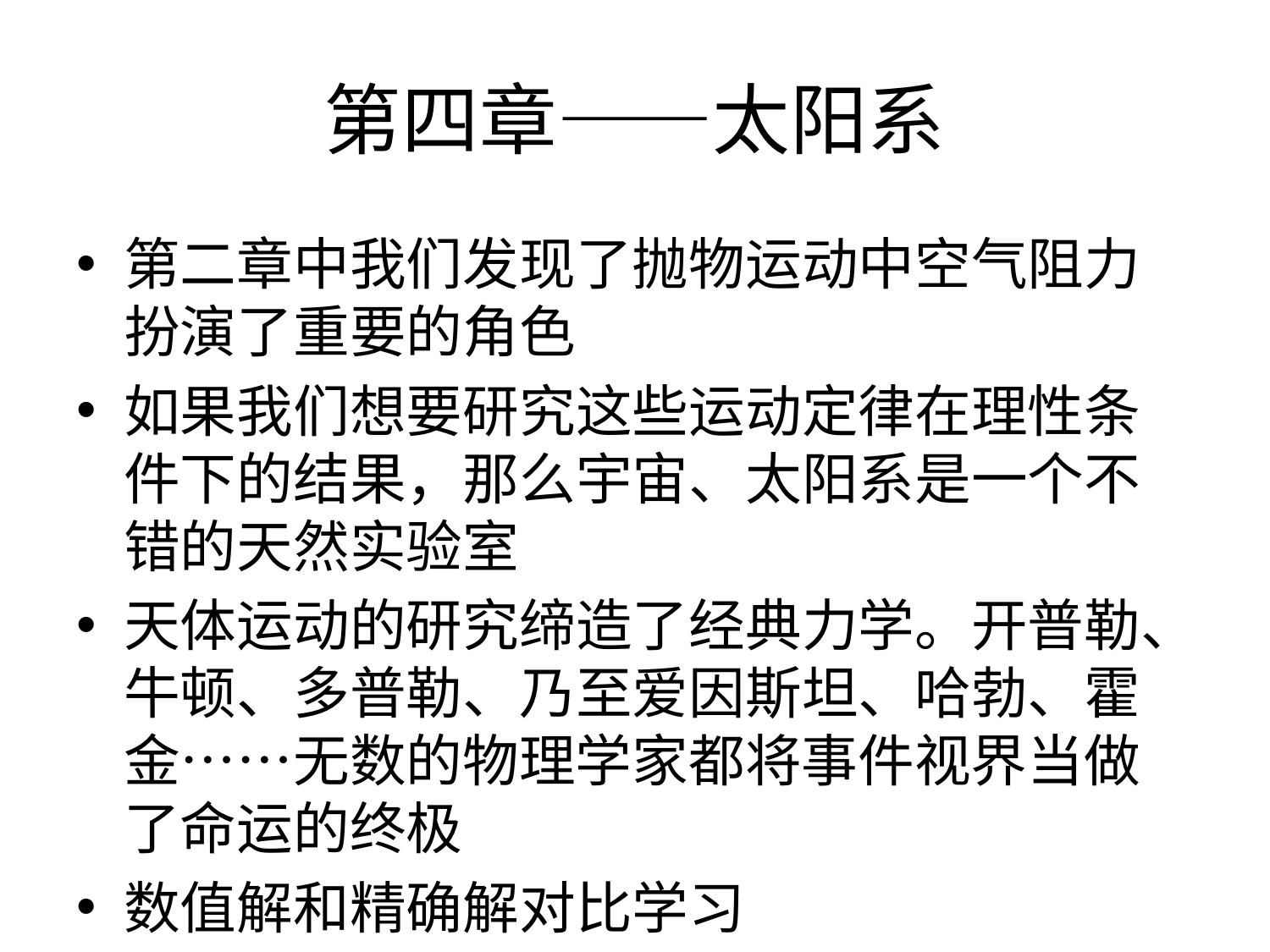

# 第四章——太阳系
第二章中我们发现了抛物运动中空气阻力扮演了重要的角色
如果我们想要研究这些运动定律在理性条件下的结果，那么宇宙、太阳系是一个不错的天然实验室
天体运动的研究缔造了经典力学。开普勒、牛顿、多普勒、乃至爱因斯坦、哈勃、霍金……无数的物理学家都将事件视界当做了命运的终极
数值解和精确解对比学习